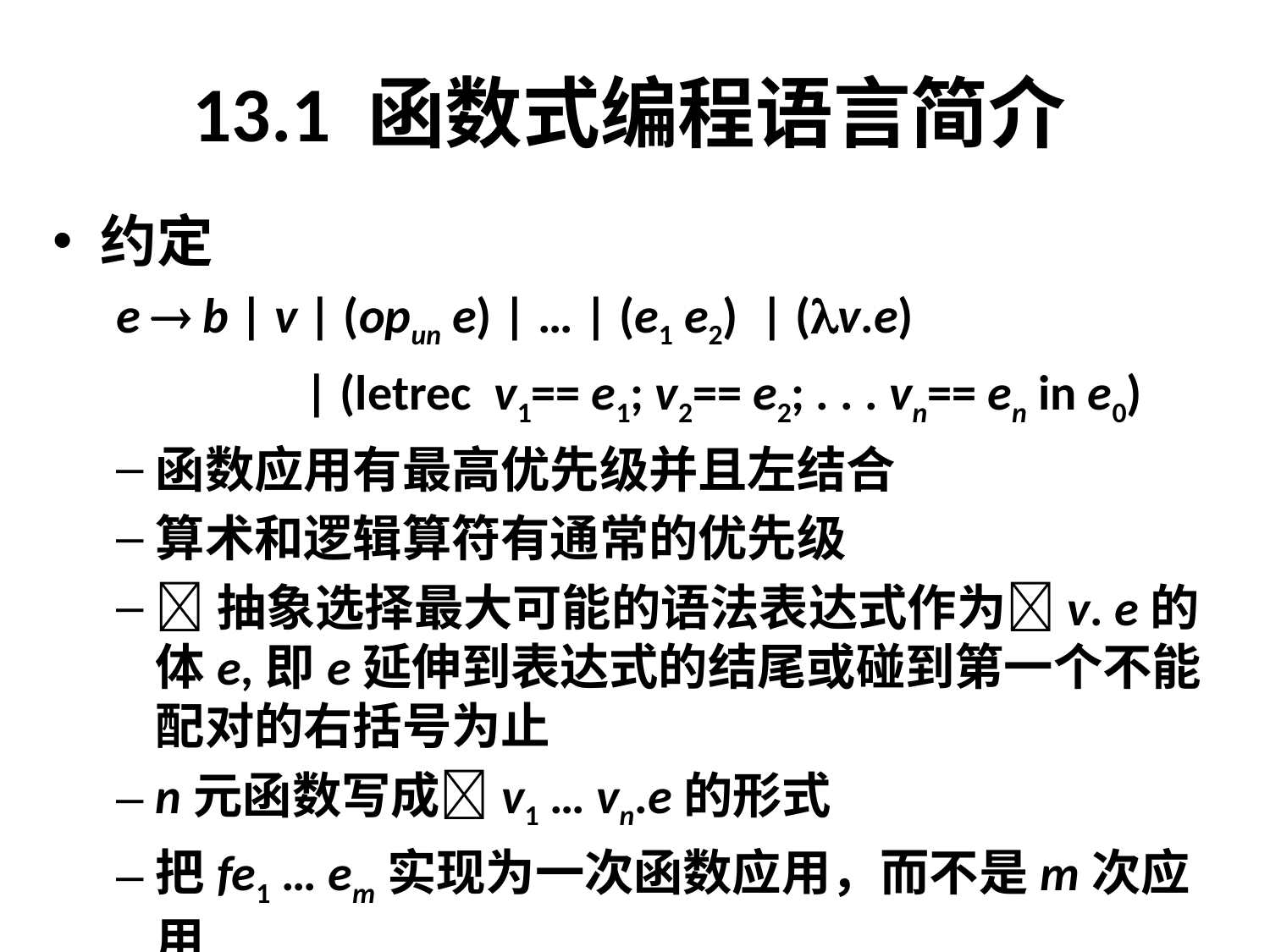

# 13.1 函数式编程语言简介
约定
e → b | v | (opun e) | … | (e1 e2)  | (λv.e)
		  | (letrec  v1== e1; v2== e2; . . . vn== en in e0)
函数应用有最高优先级并且左结合
算术和逻辑算符有通常的优先级
λ抽象选择最大可能的语法表达式作为λv. e的体e,即e延伸到表达式的结尾或碰到第一个不能配对的右括号为止
n元函数写成λv1 … vn.e的形式
把fe1 … em实现为一次函数应用，而不是m次应用